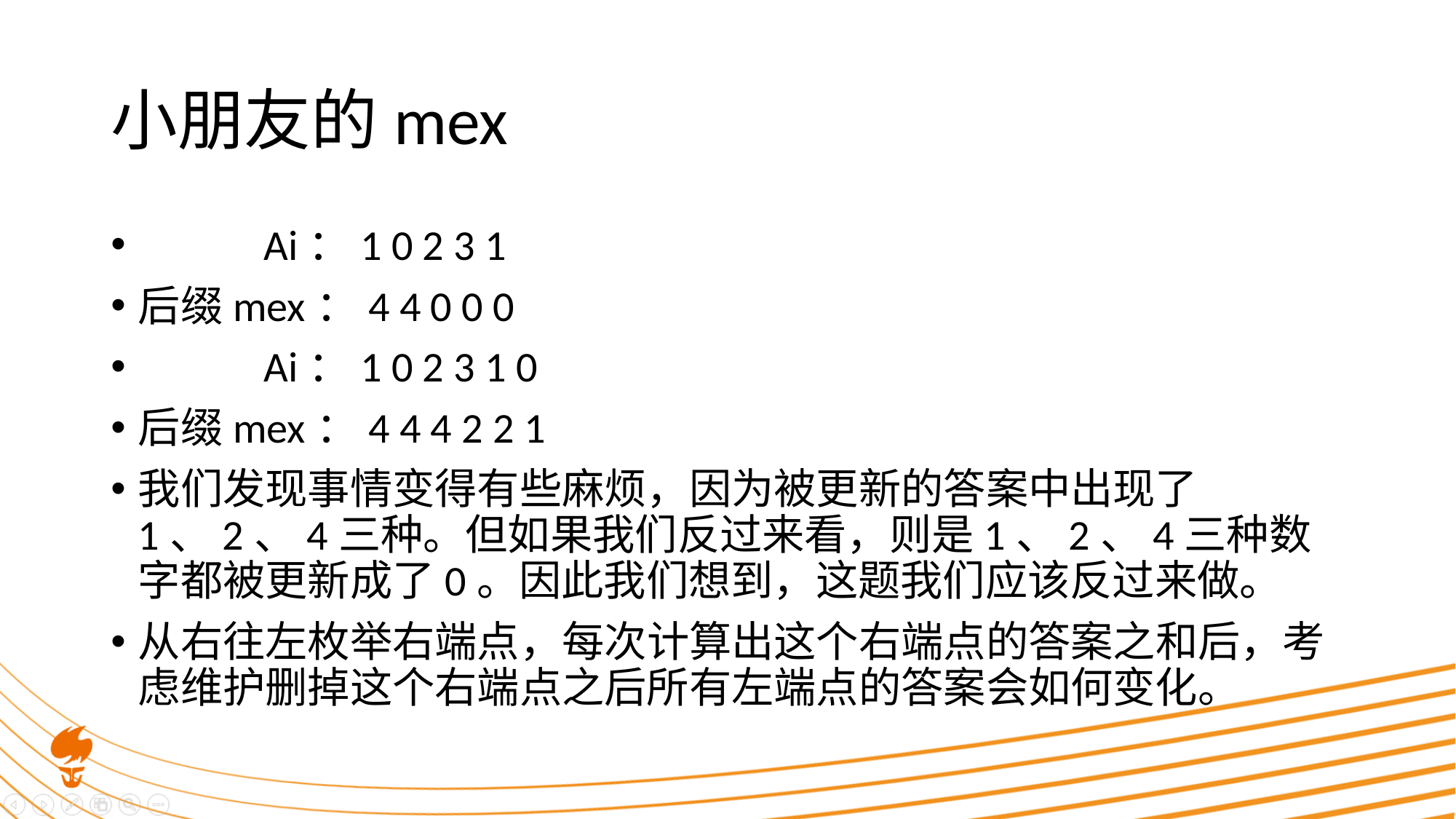

# 小朋友的mex
             Ai：1 0 2 3 1
后缀mex：4 4 0 0 0
             Ai：1 0 2 3 1 0
后缀mex：4 4 4 2 2 1
我们发现事情变得有些麻烦，因为被更新的答案中出现了1、2、4三种。但如果我们反过来看，则是1、2、4三种数字都被更新成了0。因此我们想到，这题我们应该反过来做。
从右往左枚举右端点，每次计算出这个右端点的答案之和后，考虑维护删掉这个右端点之后所有左端点的答案会如何变化。